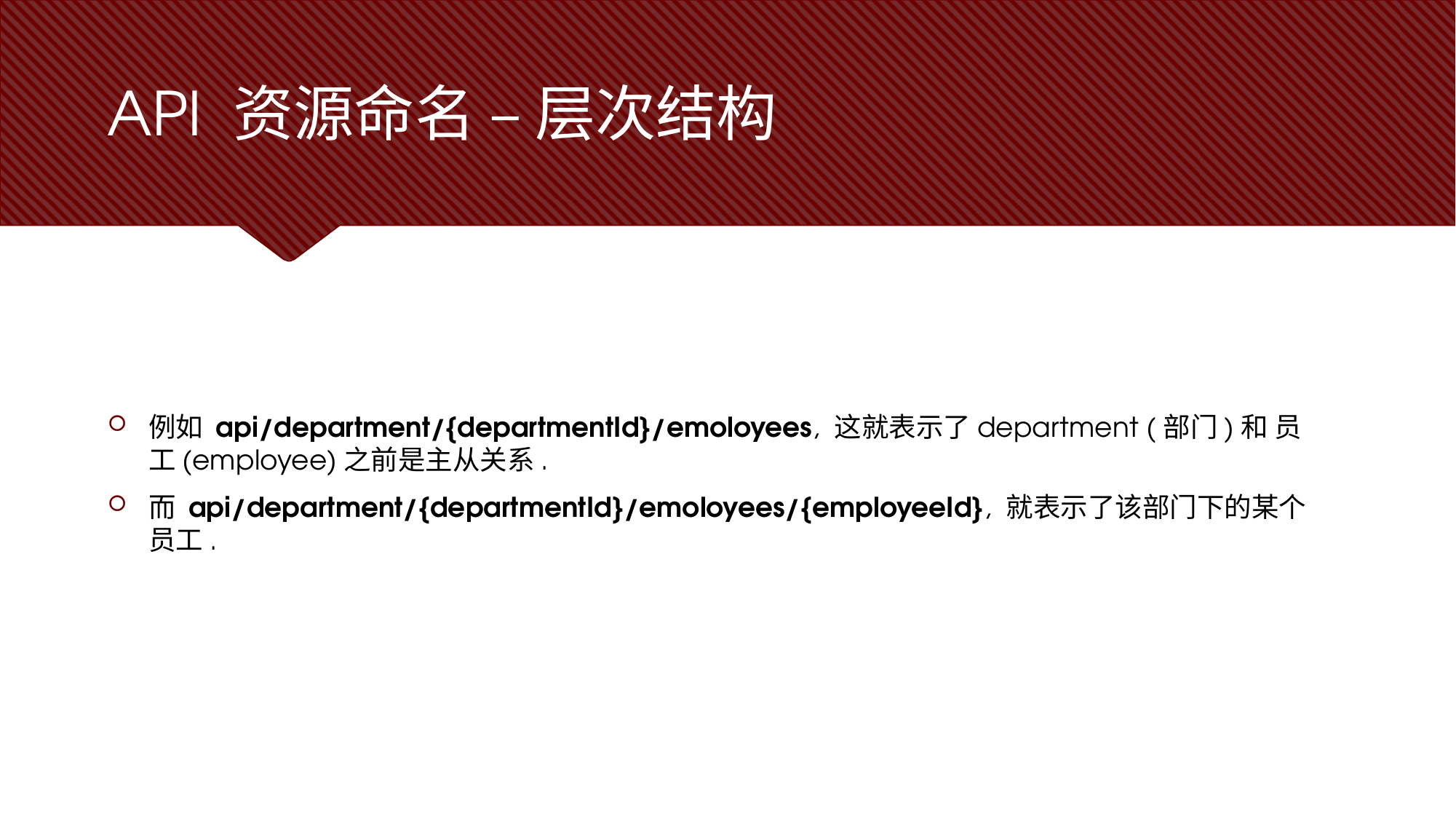

# API 资源命名 – 层次结构
例如 api/department/{departmentId}/emoloyees, 这就表示了department (部门)和 员工(employee)之前是主从关系.
而 api/department/{departmentId}/emoloyees/{employeeId}, 就表示了该部门下的某个员工.